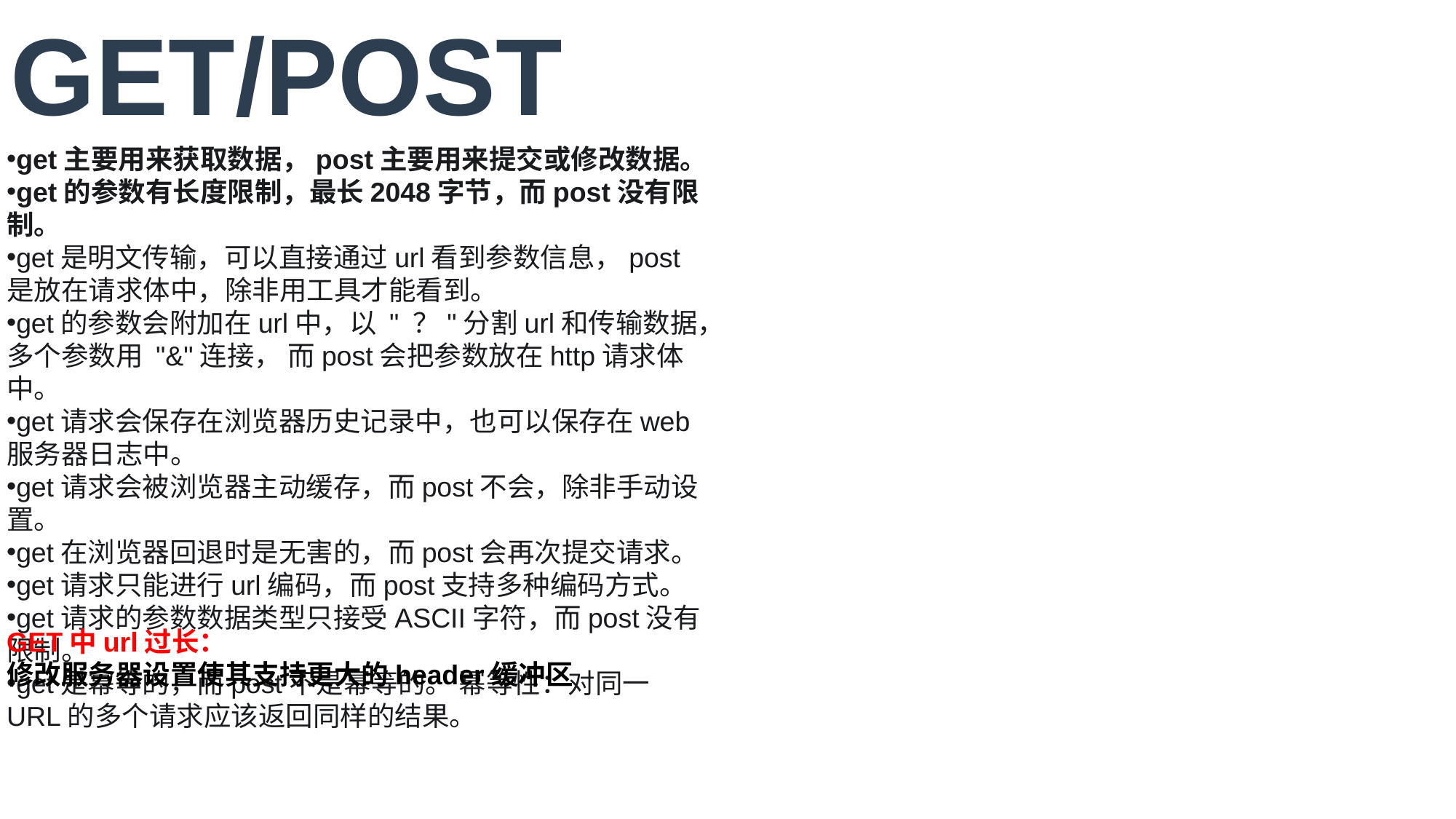

GET/POST
get主要用来获取数据，post主要用来提交或修改数据。
get的参数有长度限制，最长2048字节，而post没有限制。
get是明文传输，可以直接通过url看到参数信息，post是放在请求体中，除非用工具才能看到。
get的参数会附加在url中，以 " ？"分割url和传输数据，多个参数用 "&"连接， 而post会把参数放在http请求体中。
get请求会保存在浏览器历史记录中，也可以保存在web服务器日志中。
get请求会被浏览器主动缓存，而post不会，除非手动设置。
get在浏览器回退时是无害的，而post会再次提交请求。
get请求只能进行url编码，而post支持多种编码方式。
get请求的参数数据类型只接受ASCII字符，而post没有限制。
get是幂等的，而post不是幂等的。 幂等性：对同一URL的多个请求应该返回同样的结果。
GET中url过长：
修改服务器设置使其支持更大的header缓冲区